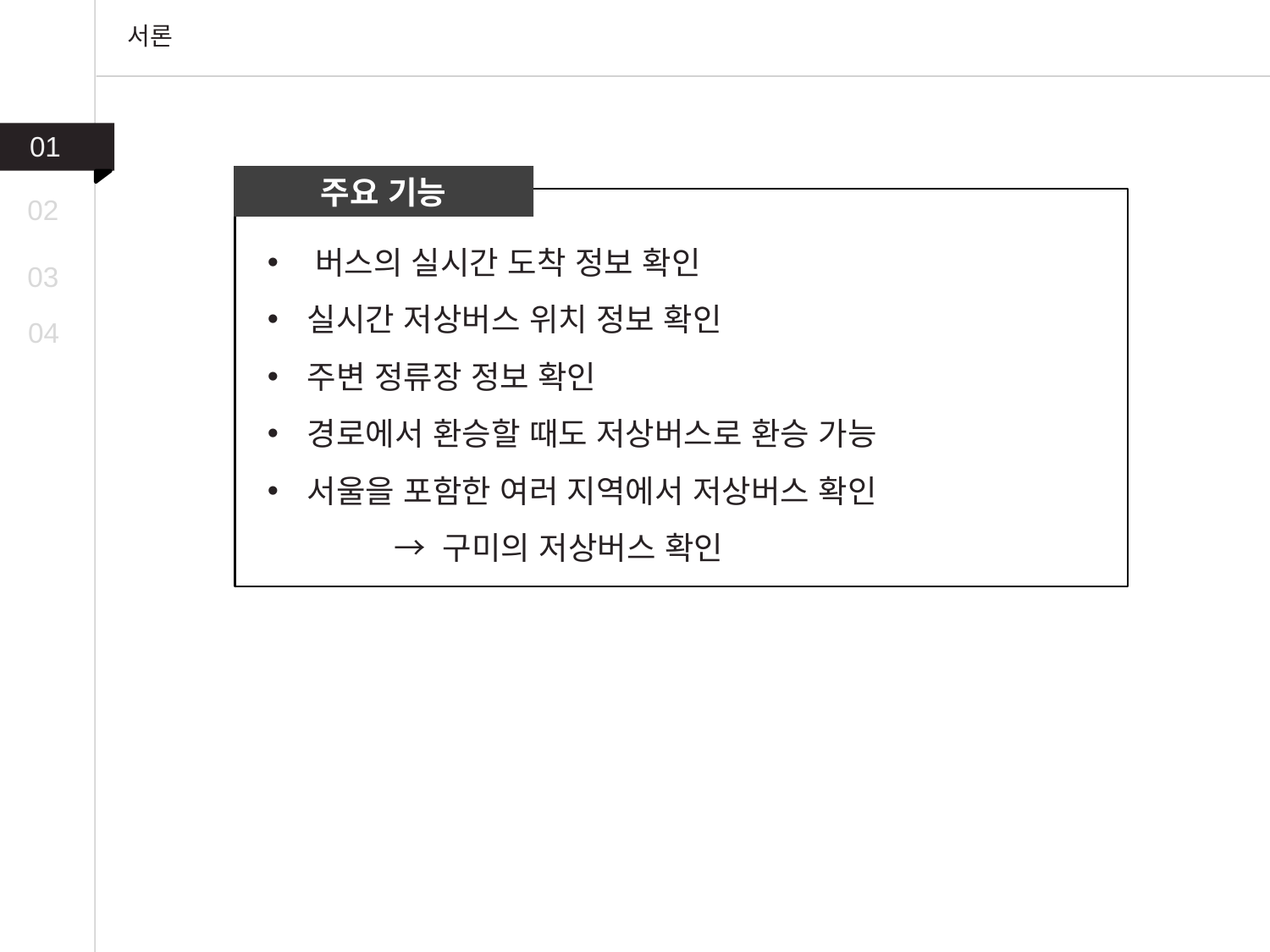

서론
01

주요 기능

02

버스의 실시간 도착 정보 확인
실시간 저상버스 위치 정보 확인
주변 정류장 정보 확인
경로에서 환승할 때도 저상버스로 환승 가능
서울을 포함한 여러 지역에서 저상버스 확인
	→ 구미의 저상버스 확인
03
04